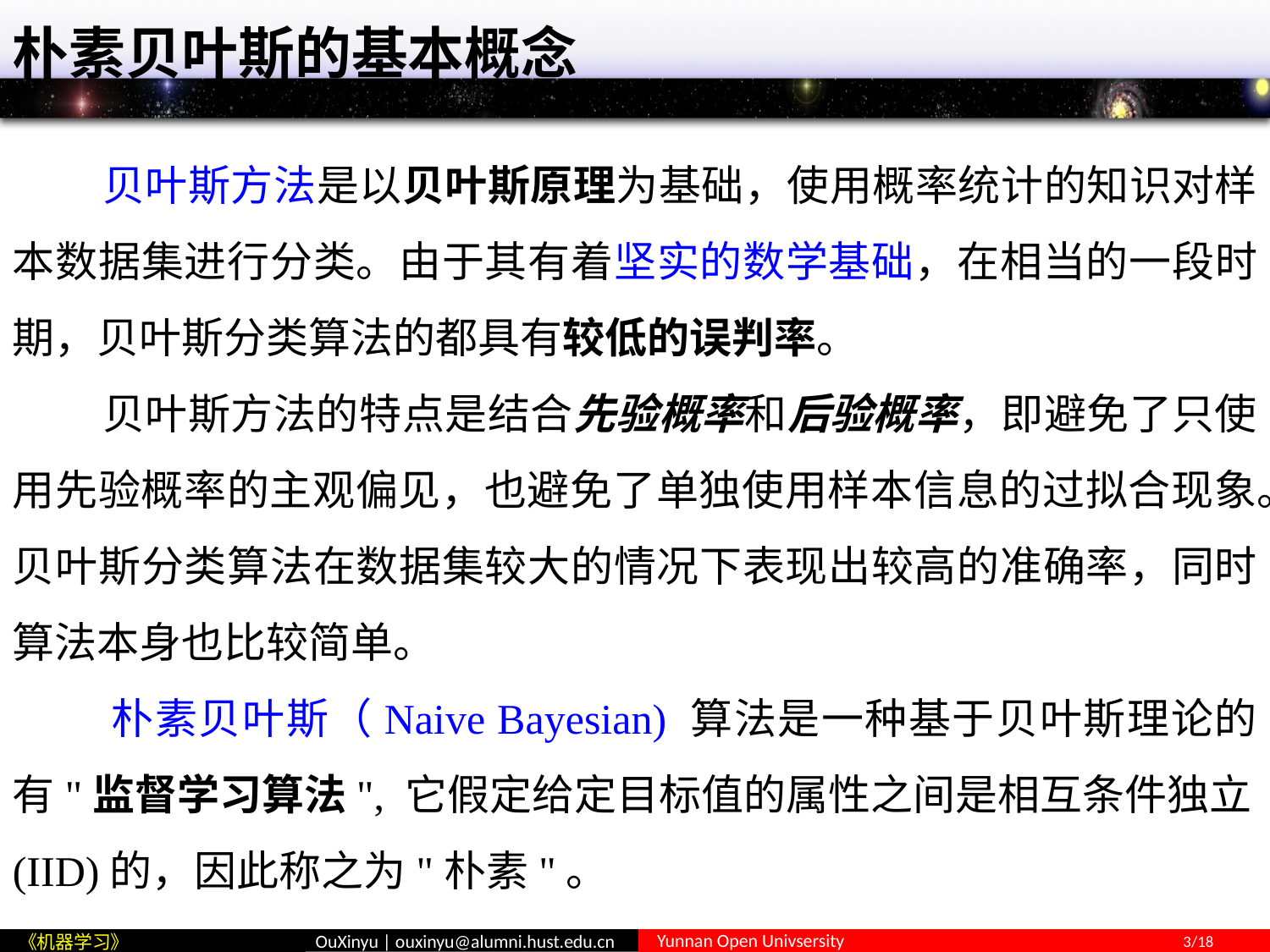

# 朴素贝叶斯的基本概念
        贝叶斯方法是以贝叶斯原理为基础，使用概率统计的知识对样本数据集进行分类。由于其有着坚实的数学基础，在相当的一段时期，贝叶斯分类算法的都具有较低的误判率。
        贝叶斯方法的特点是结合先验概率和后验概率，即避免了只使用先验概率的主观偏见，也避免了单独使用样本信息的过拟合现象。贝叶斯分类算法在数据集较大的情况下表现出较高的准确率，同时算法本身也比较简单。
        朴素贝叶斯（Naive Bayesian) 算法是一种基于贝叶斯理论的有"监督学习算法", 它假定给定目标值的属性之间是相互条件独立(IID)的，因此称之为"朴素"。